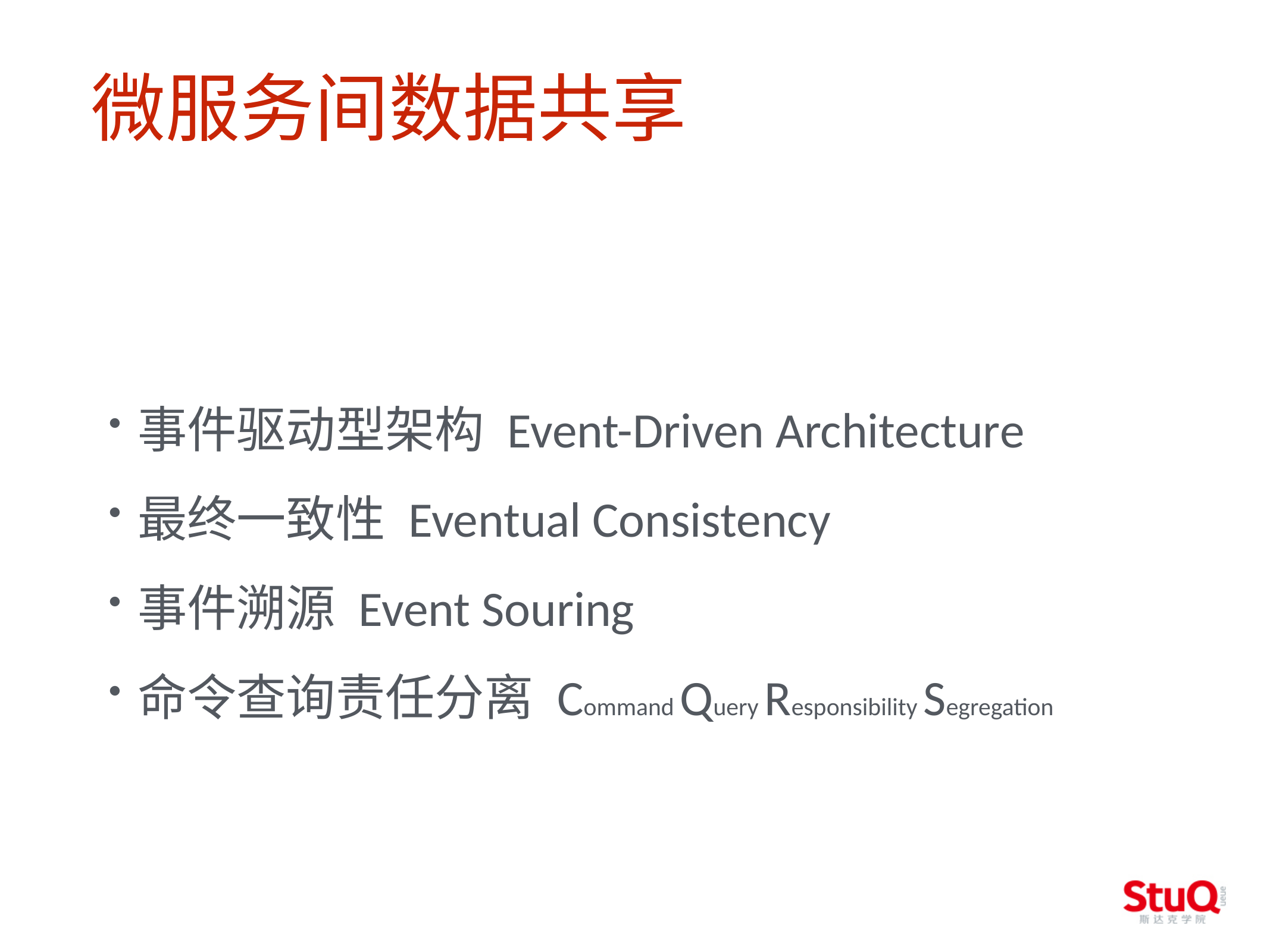

微服务间数据共享
事件驱动型架构 Event-Driven Architecture
最终一致性 Eventual Consistency
事件溯源 Event Souring
命令查询责任分离 Command Query Responsibility Segregation